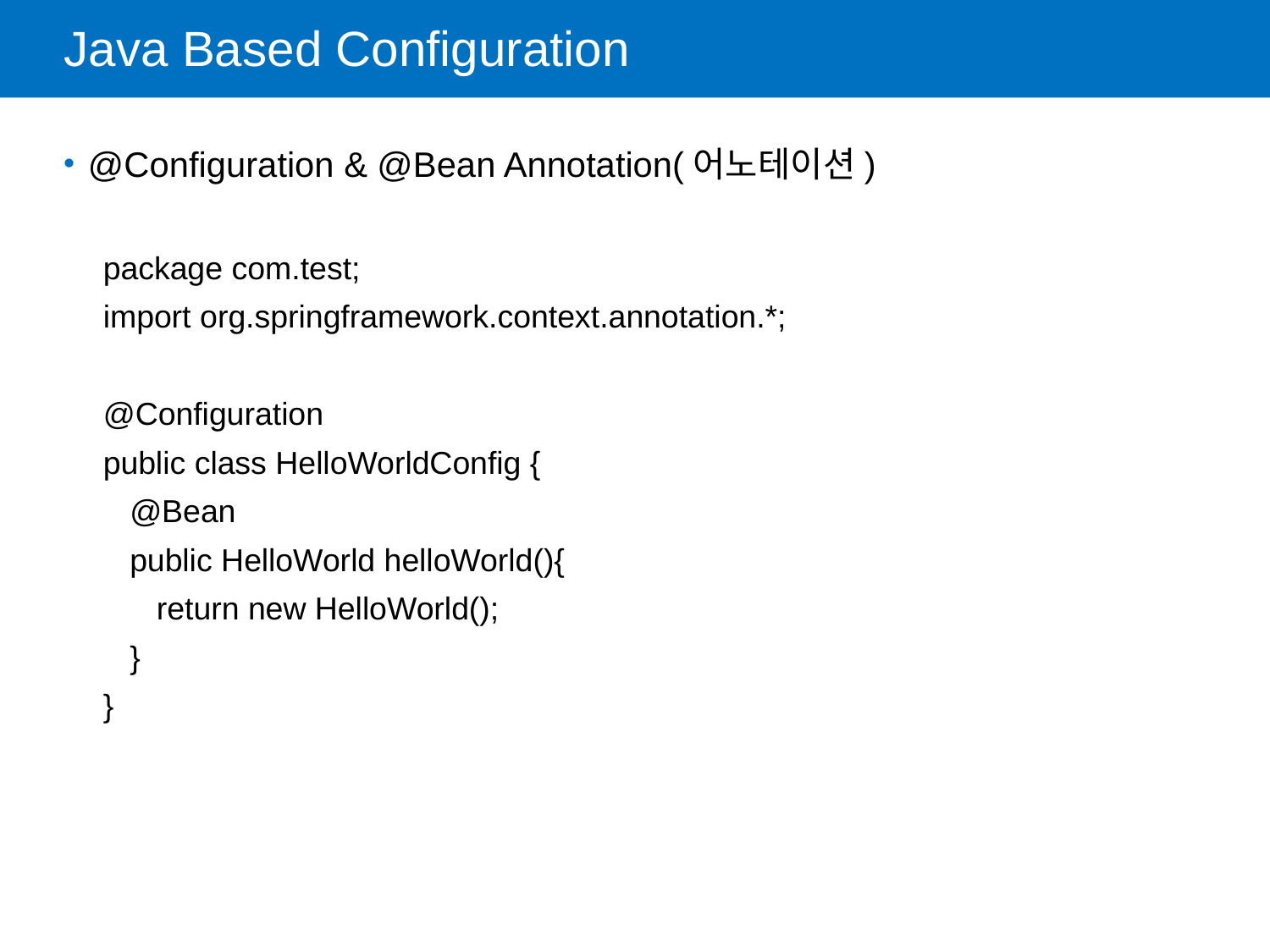

# Java Based Configuration
@Configuration & @Bean Annotation(어노테이션)

package com.test;
import org.springframework.context.annotation.*;

@Configuration
public class HelloWorldConfig {
   @Bean
   public HelloWorld helloWorld(){
      return new HelloWorld();
   }
}